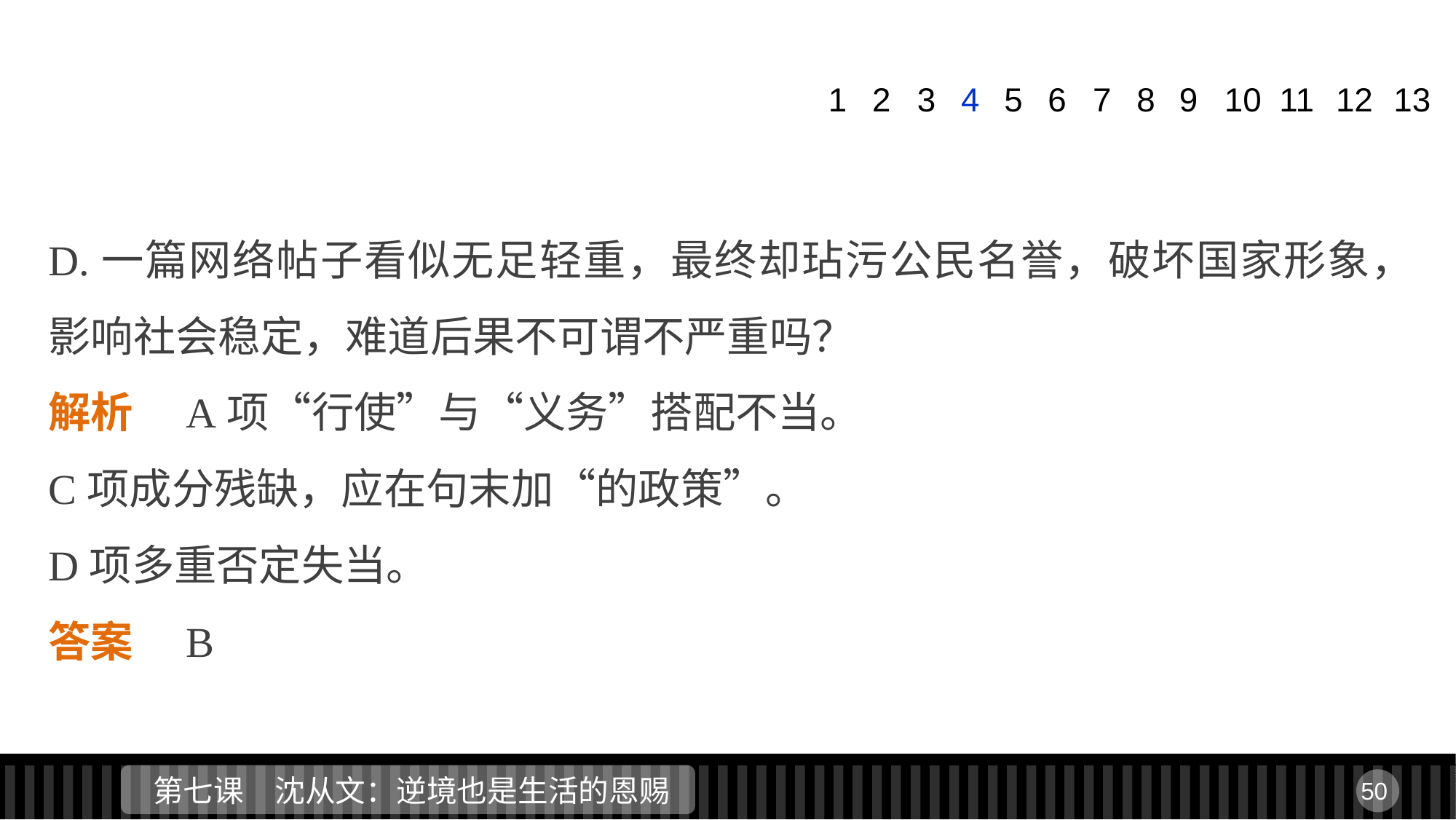

1
2
3
4
5
6
7
8
9
11
12
13
10
D.一篇网络帖子看似无足轻重，最终却玷污公民名誉，破坏国家形象，影响社会稳定，难道后果不可谓不严重吗？
解析　A项“行使”与“义务”搭配不当。
C项成分残缺，应在句末加“的政策”。
D项多重否定失当。
答案　B